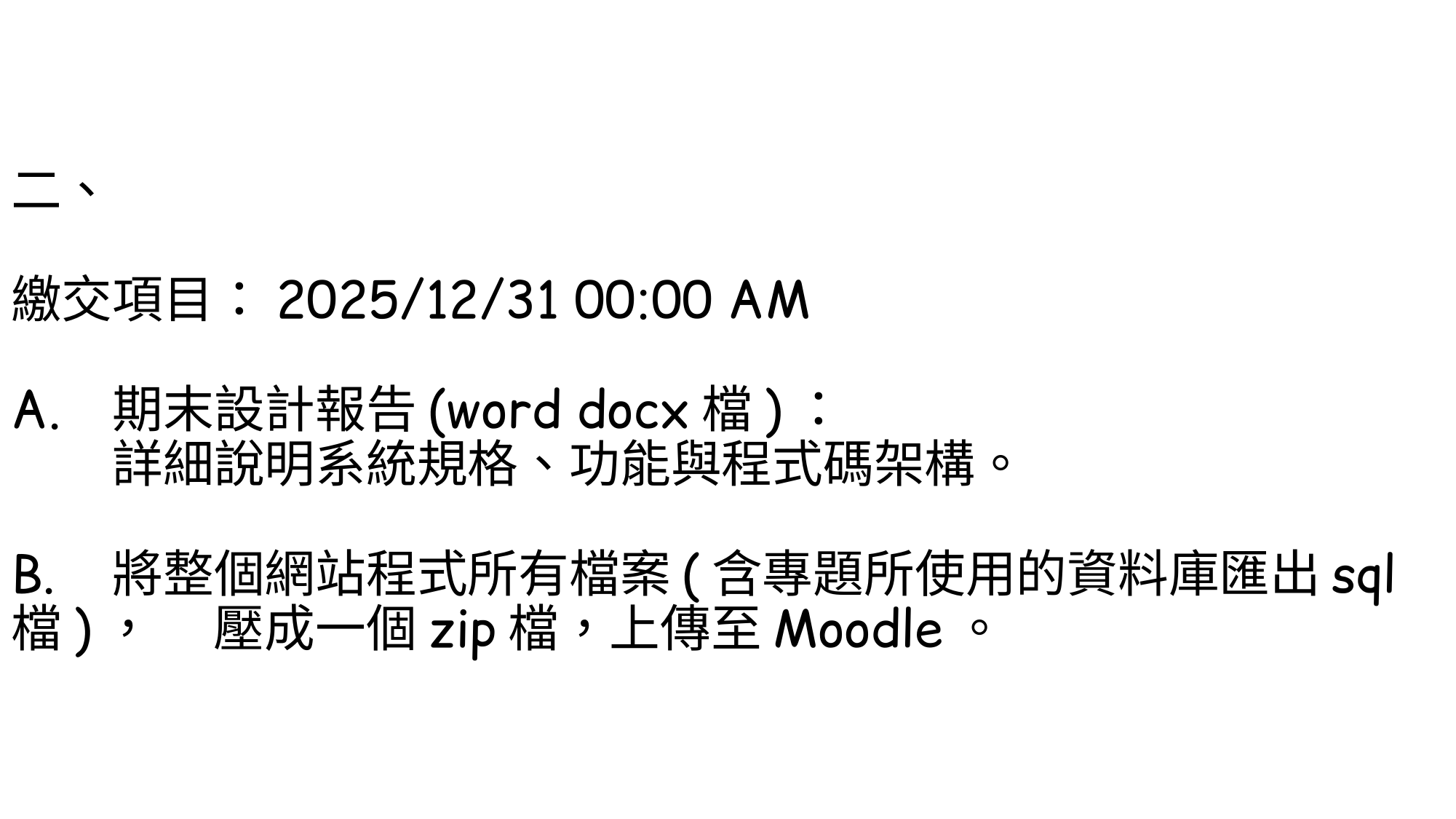

# 二、 繳交項目：2025/12/31 00:00 AM A.	期末設計報告(word docx檔)： 詳細說明系統規格、功能與程式碼架構。 B.	將整個網站程式所有檔案(含專題所使用的資料庫匯出sql檔)，	壓成一個zip檔，上傳至Moodle。